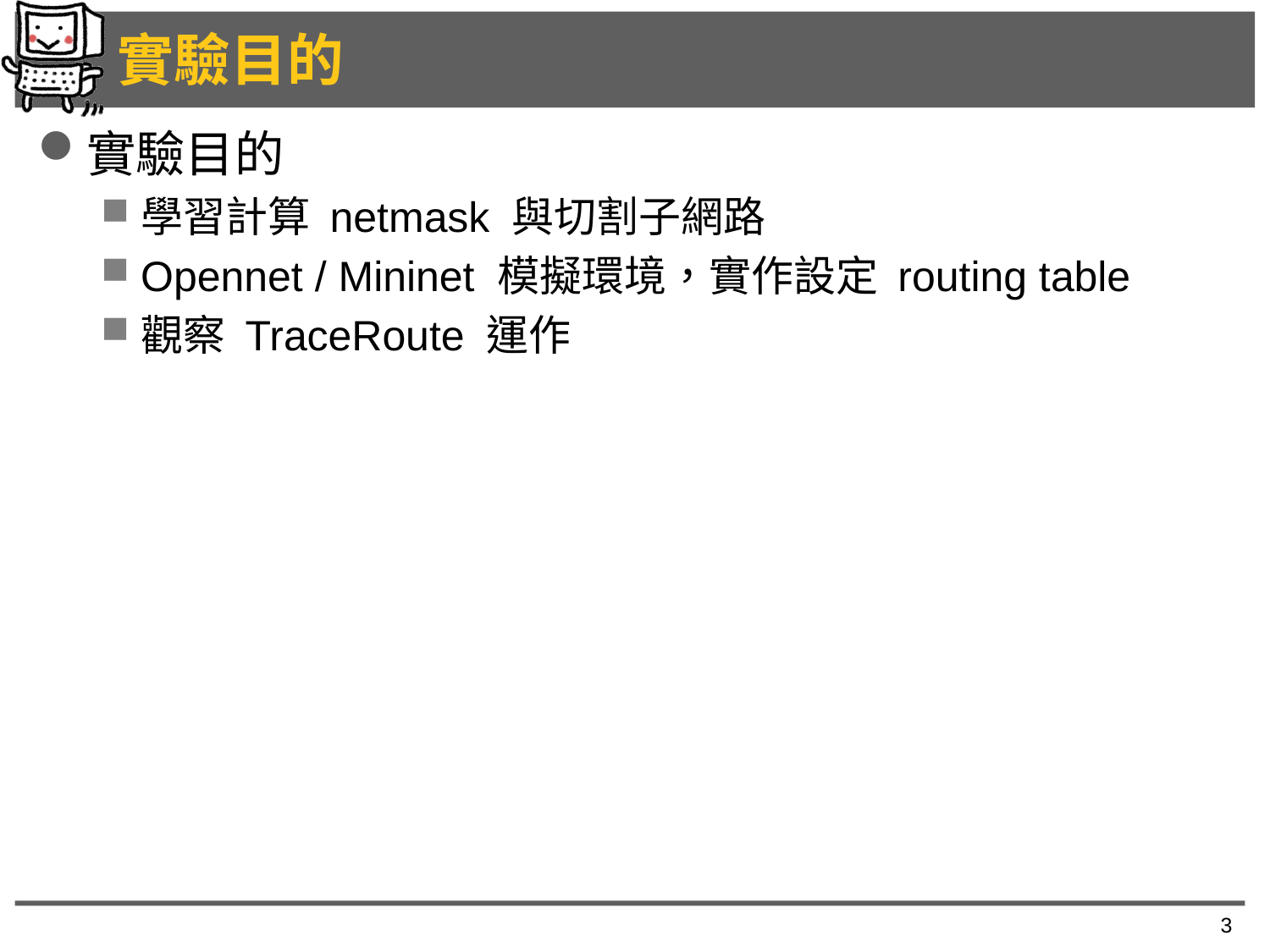

# 實驗目的
實驗目的
學習計算 netmask 與切割子網路
Opennet / Mininet 模擬環境，實作設定 routing table
觀察 TraceRoute 運作
3